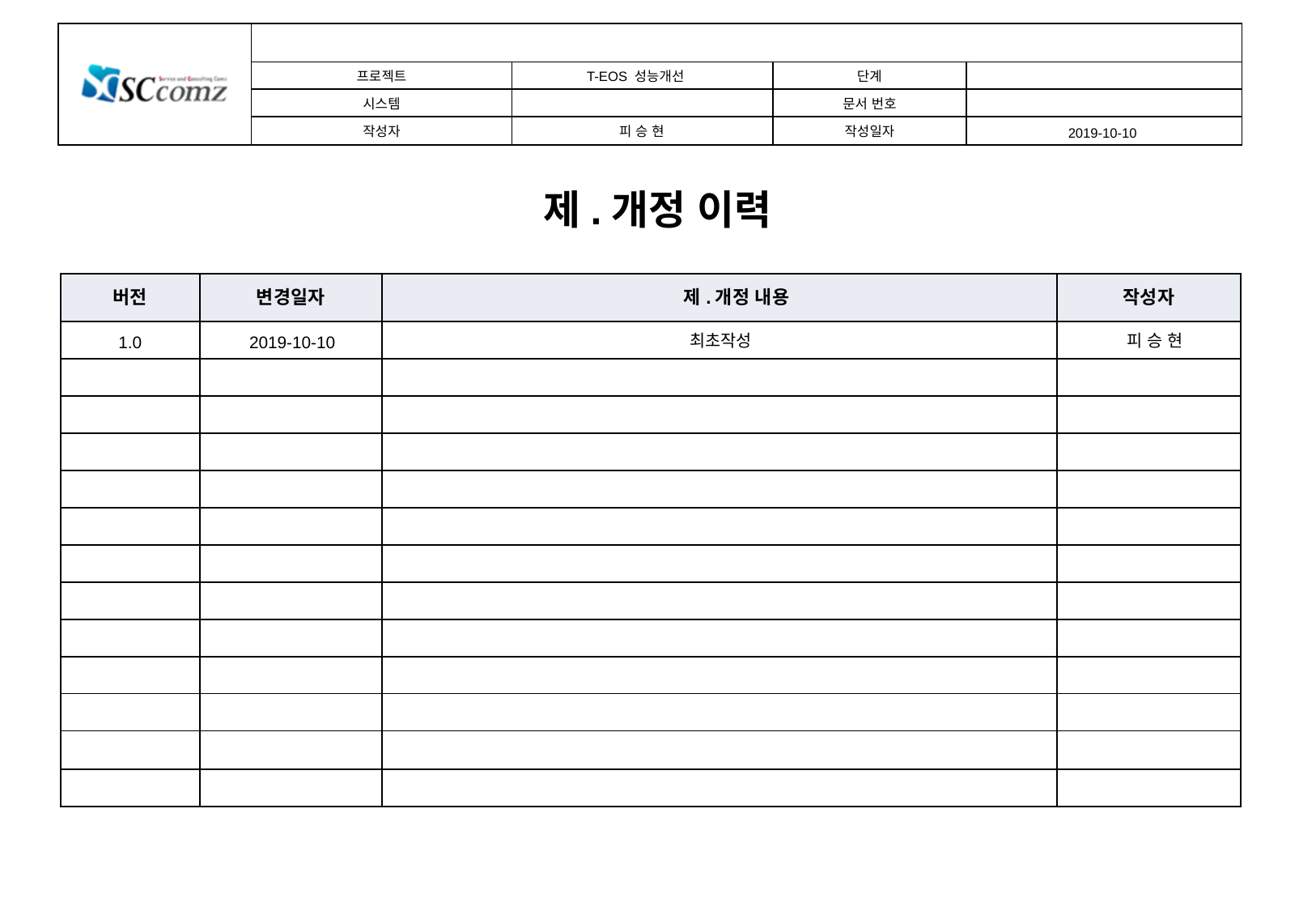

피 승 현
2019-10-10
제.개정 이력
| 버전 | 변경일자 | 제.개정 내용 | 작성자 |
| --- | --- | --- | --- |
| 1.0 | 2019-10-10 | 최초작성 | 피 승 현 |
|  |  |  |  |
|  |  |  |  |
|  |  |  |  |
|  |  |  |  |
|  |  |  |  |
|  |  |  |  |
|  |  |  |  |
|  |  |  |  |
|  |  |  |  |
|  |  |  |  |
|  |  |  |  |
|  |  |  |  |